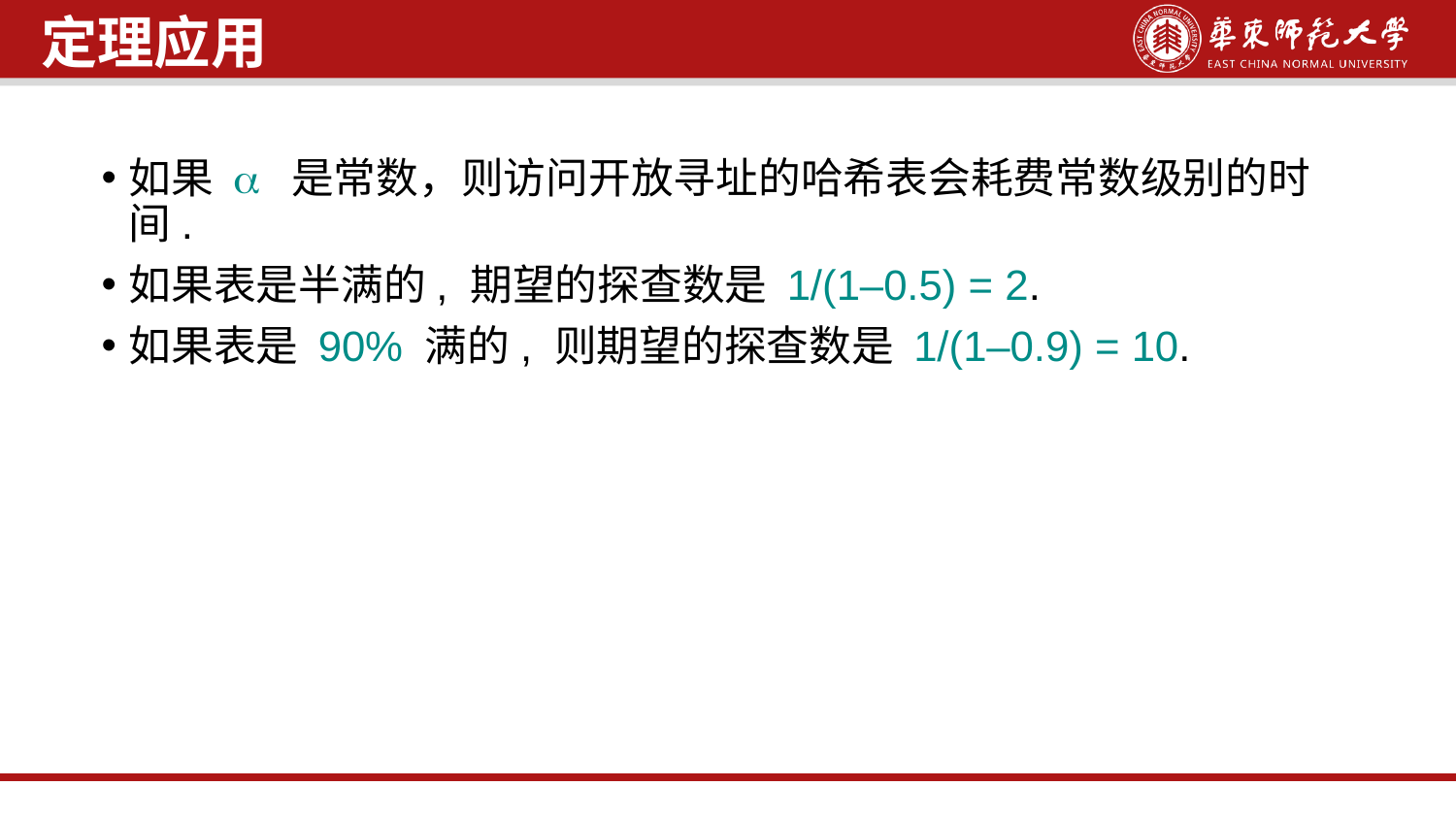

定理应用
如果 α 是常数，则访问开放寻址的哈希表会耗费常数级别的时间.
如果表是半满的, 期望的探查数是 1/(1–0.5) = 2.
如果表是 90% 满的, 则期望的探查数是 1/(1–0.9) = 10.